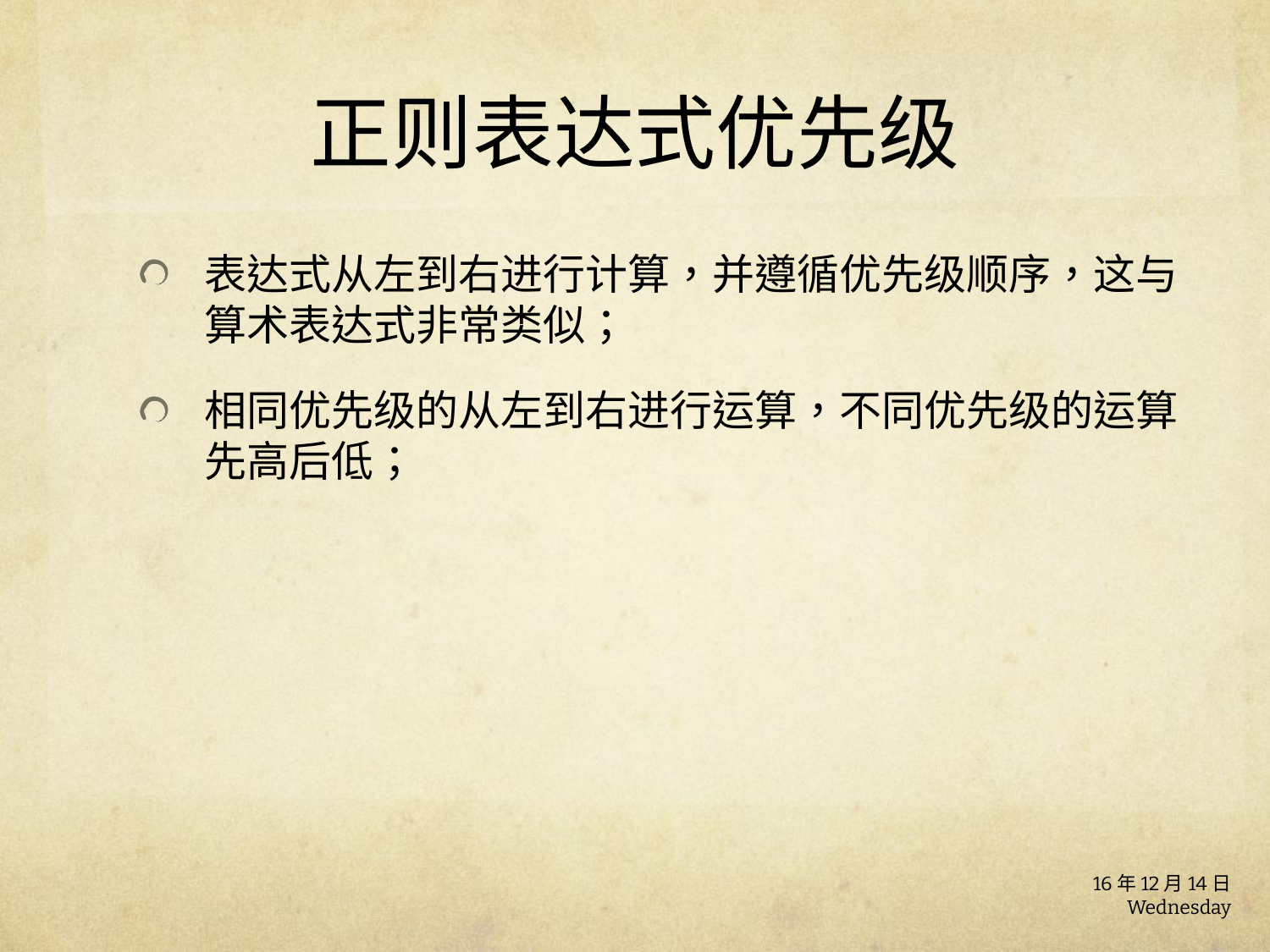

# 正则表达式优先级
表达式从左到右进行计算，并遵循优先级顺序，这与算术表达式非常类似；
相同优先级的从左到右进行运算，不同优先级的运算先高后低；

16年12月14日 Wednesday